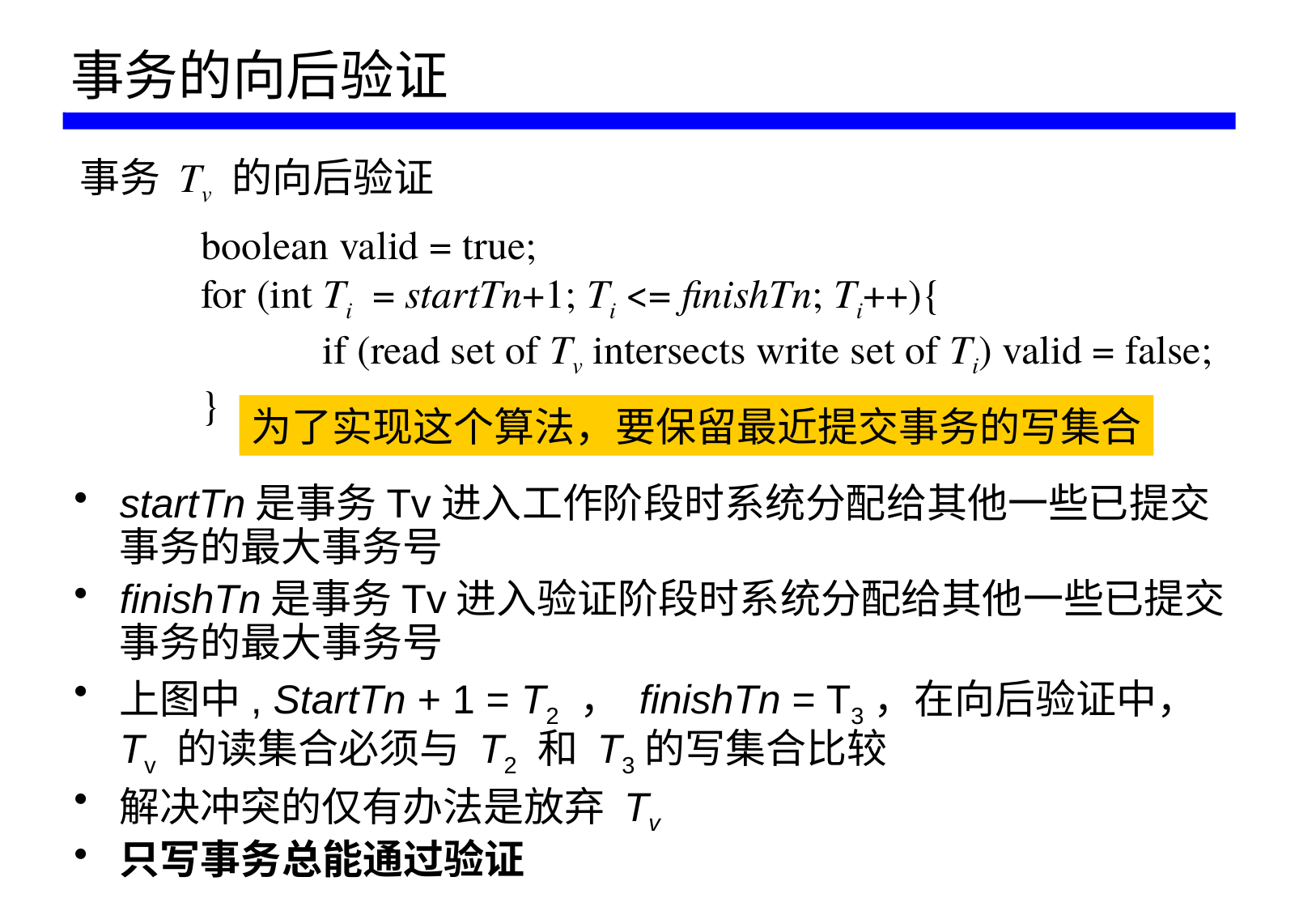

# 事务的向后验证
事务 Tv 的向后验证
	boolean valid = true;
	for (int Ti  = startTn+1; Ti <= finishTn; Ti++){
		if (read set of Tv intersects write set of Ti) valid = false;
	}

为了实现这个算法，要保留最近提交事务的写集合
startTn是事务Tv进入工作阶段时系统分配给其他一些已提交事务的最大事务号
finishTn是事务Tv进入验证阶段时系统分配给其他一些已提交事务的最大事务号
上图中, StartTn + 1 = T2 ， finishTn = T3，在向后验证中， Tv 的读集合必须与 T2 和 T3的写集合比较
解决冲突的仅有办法是放弃 Tv
只写事务总能通过验证